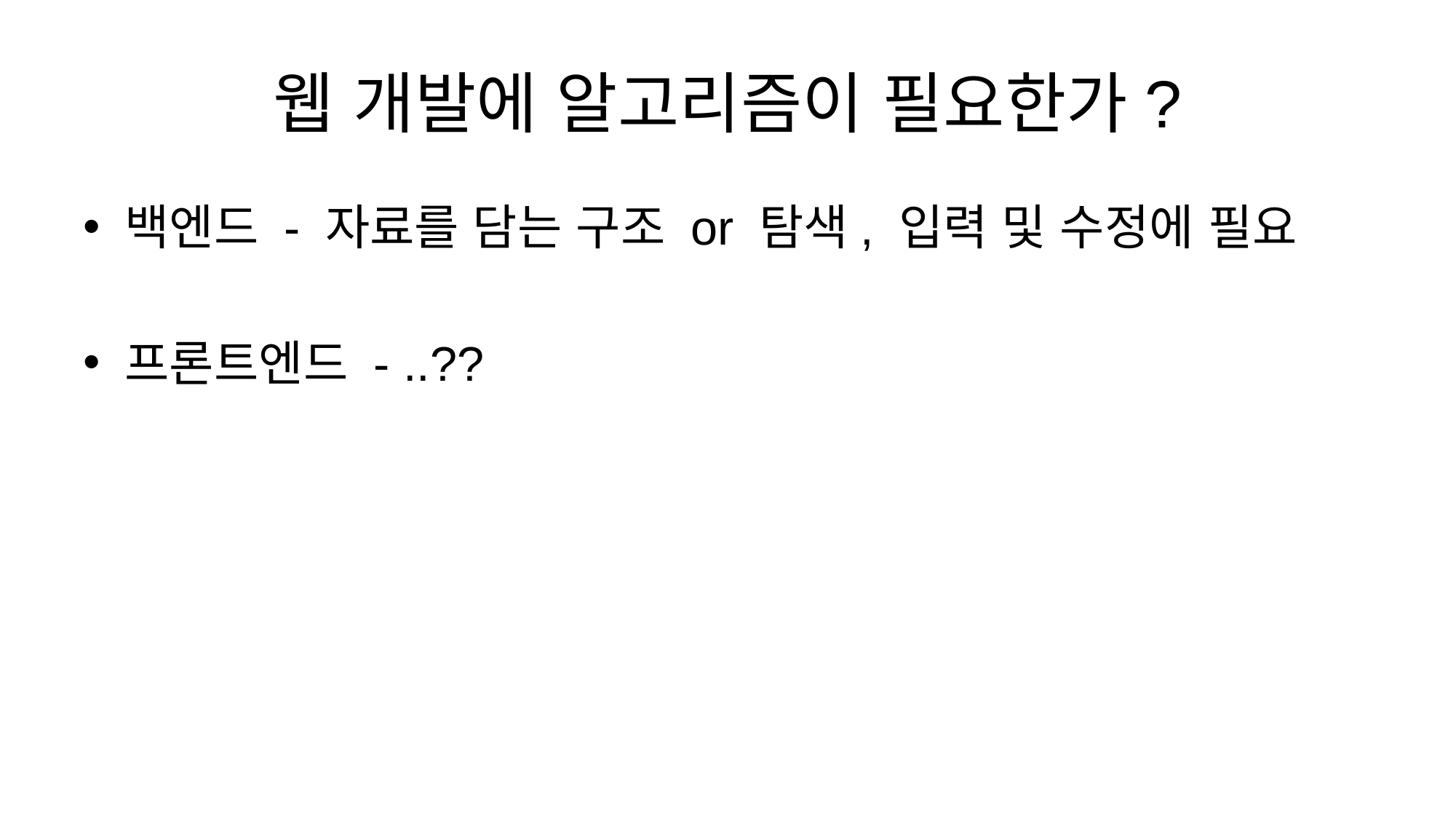

# 웹 개발에 알고리즘이 필요한가?
백엔드 - 자료를 담는 구조 or 탐색, 입력 및 수정에 필요

프론트엔드 - ..??